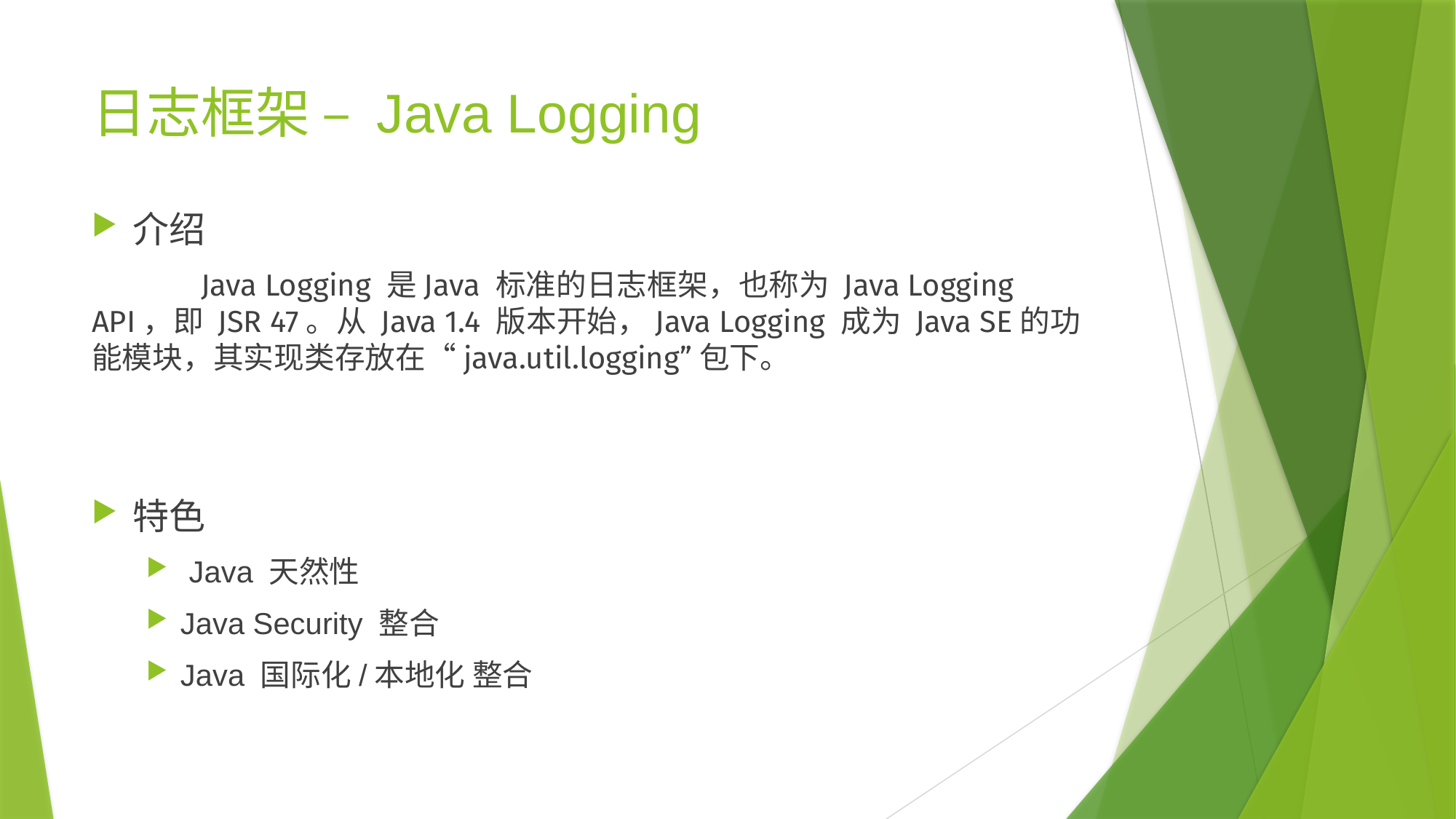

# 日志框架 – Java Logging
介绍
	Java Logging 是Java 标准的日志框架，也称为 Java Logging API，即 JSR 47。从 Java 1.4 版本开始，Java Logging 成为 Java SE的功能模块，其实现类存放在“java.util.logging”包下。

特色
 Java 天然性
Java Security 整合
Java 国际化/本地化 整合